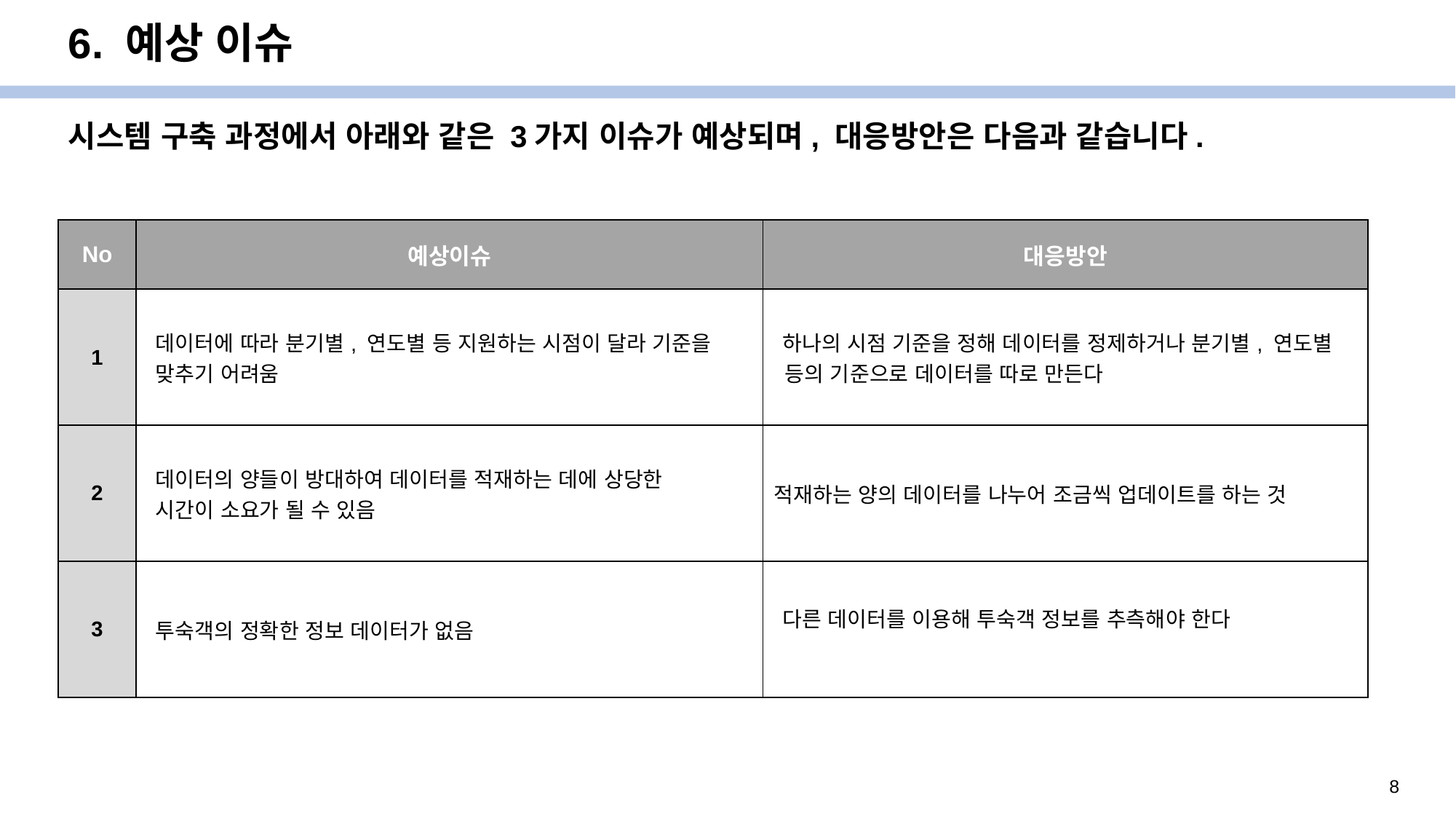

# 6. 예상 이슈
시스템 구축 과정에서 아래와 같은 3가지 이슈가 예상되며, 대응방안은 다음과 같습니다.
| No | 예상이슈 | 대응방안 |
| --- | --- | --- |
| 1 | 데이터에 따라 분기별, 연도별 등 지원하는 시점이 달라 기준을 맞추기 어려움 | 하나의 시점 기준을 정해 데이터를 정제하거나 분기별, 연도별 등의 기준으로 데이터를 따로 만든다 |
| 2 | 데이터의 양들이 방대하여 데이터를 적재하는 데에 상당한 시간이 소요가 될 수 있음 | 적재하는 양의 데이터를 나누어 조금씩 업데이트를 하는 것 |
| 3 | 투숙객의 정확한 정보 데이터가 없음 | 다른 데이터를 이용해 투숙객 정보를 추측해야 한다 |